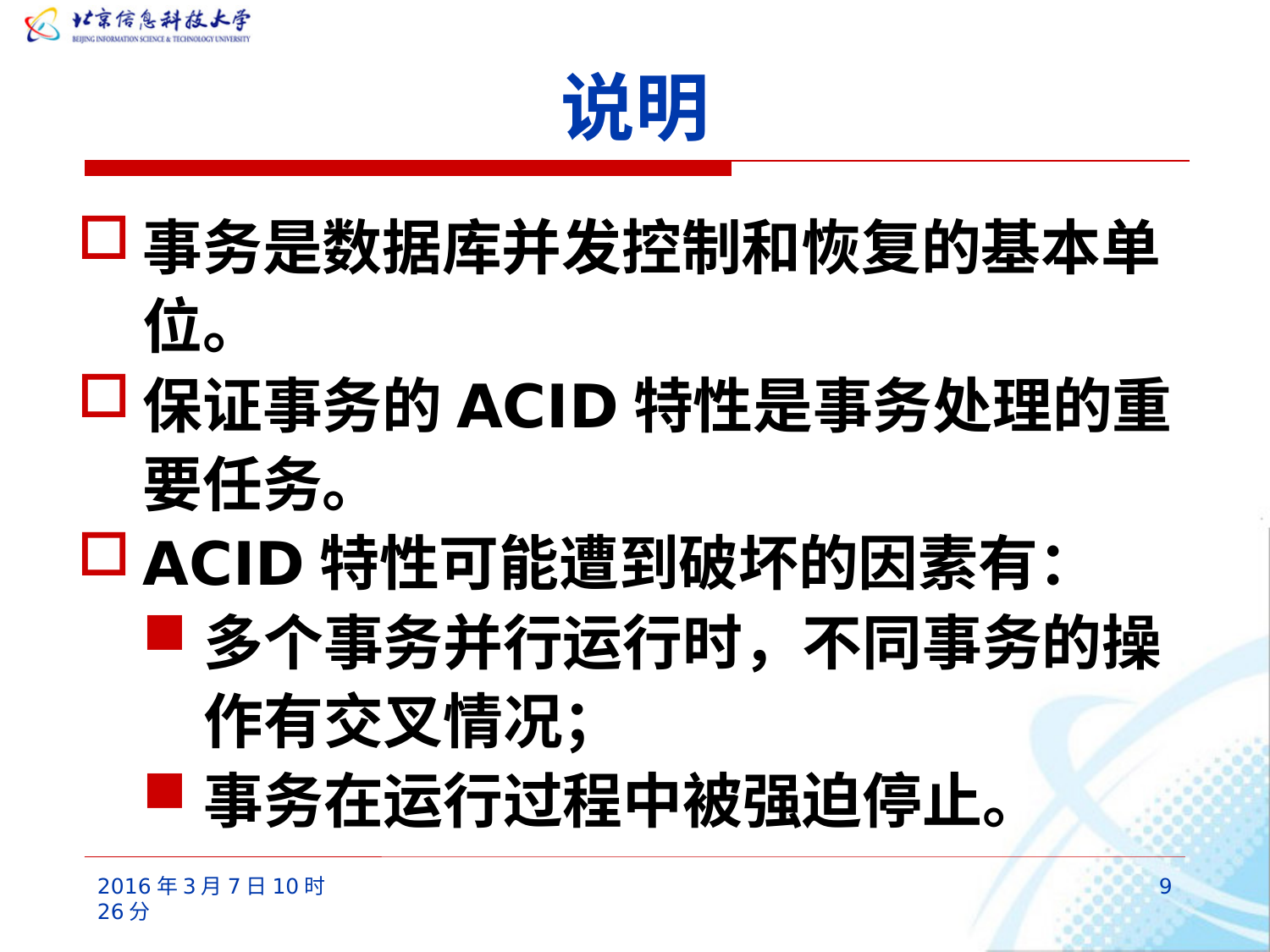

# 说明
事务是数据库并发控制和恢复的基本单位。
保证事务的ACID特性是事务处理的重要任务。
ACID特性可能遭到破坏的因素有：
多个事务并行运行时，不同事务的操作有交叉情况；
事务在运行过程中被强迫停止。
2016年3月7日10时26分
9